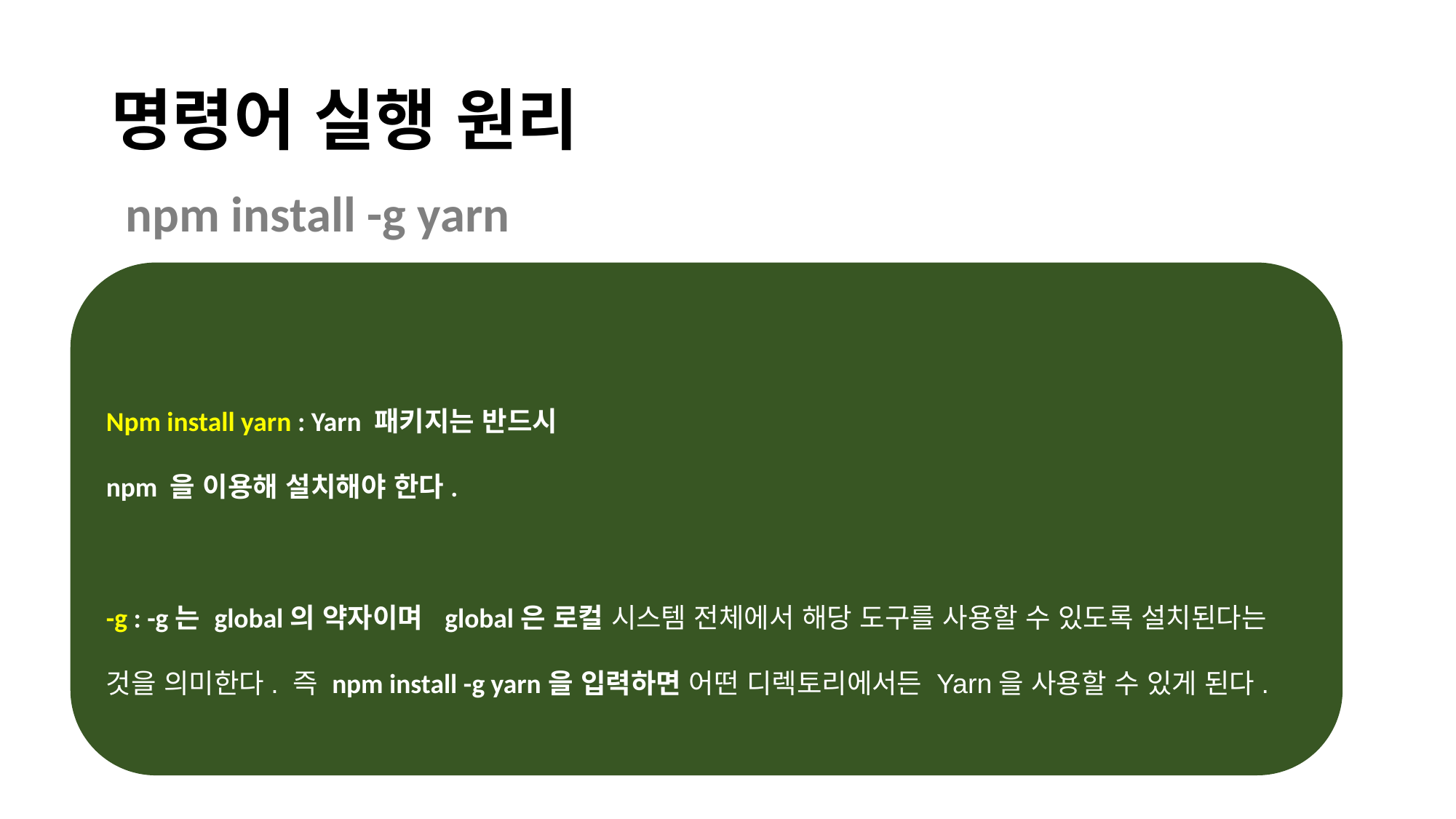

# 명령어 실행 원리
npm install -g yarn

Npm install yarn : Yarn 패키지는 반드시
npm 을 이용해 설치해야 한다.

-g : -g는 global의 약자이며  global은 로컬 시스템 전체에서 해당 도구를 사용할 수 있도록 설치된다는 것을 의미한다. 즉 npm install -g yarn을 입력하면 어떤 디렉토리에서든 Yarn을 사용할 수 있게 된다.